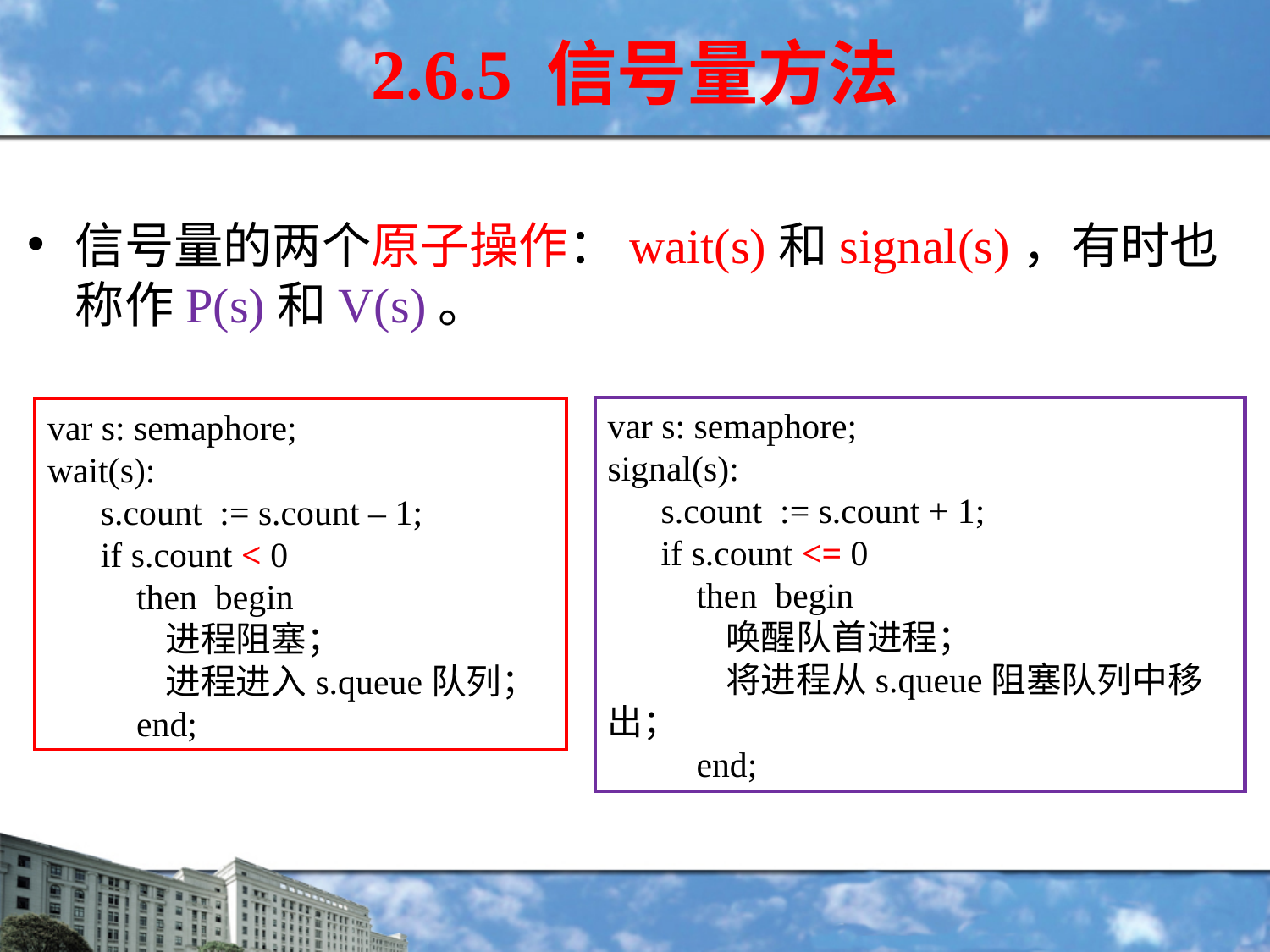

2.6.5 信号量方法
信号量的两个原子操作：wait(s)和signal(s)，有时也称作P(s)和V(s)。
var s: semaphore;
signal(s):
      s.count  := s.count + 1;
      if s.count <= 0
          then  begin
              唤醒队首进程；
              将进程从s.queue阻塞队列中移出；
          end;
var s: semaphore;
wait(s):
      s.count  := s.count – 1;
      if s.count < 0
          then  begin
              进程阻塞；
              进程进入s.queue队列；
          end;